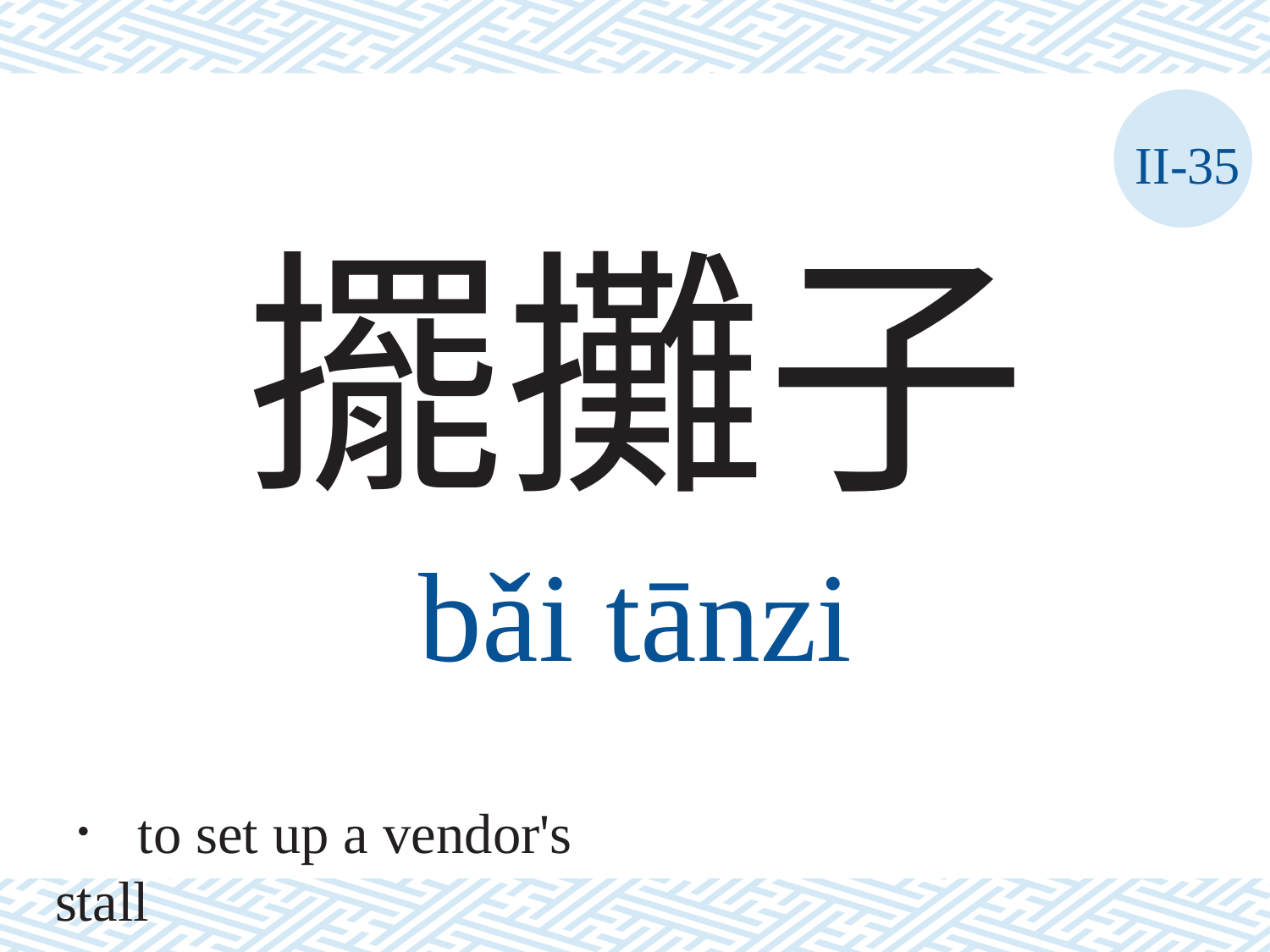

II-35
擺攤子
bǎi	tānzi
． to set up a vendor's stall